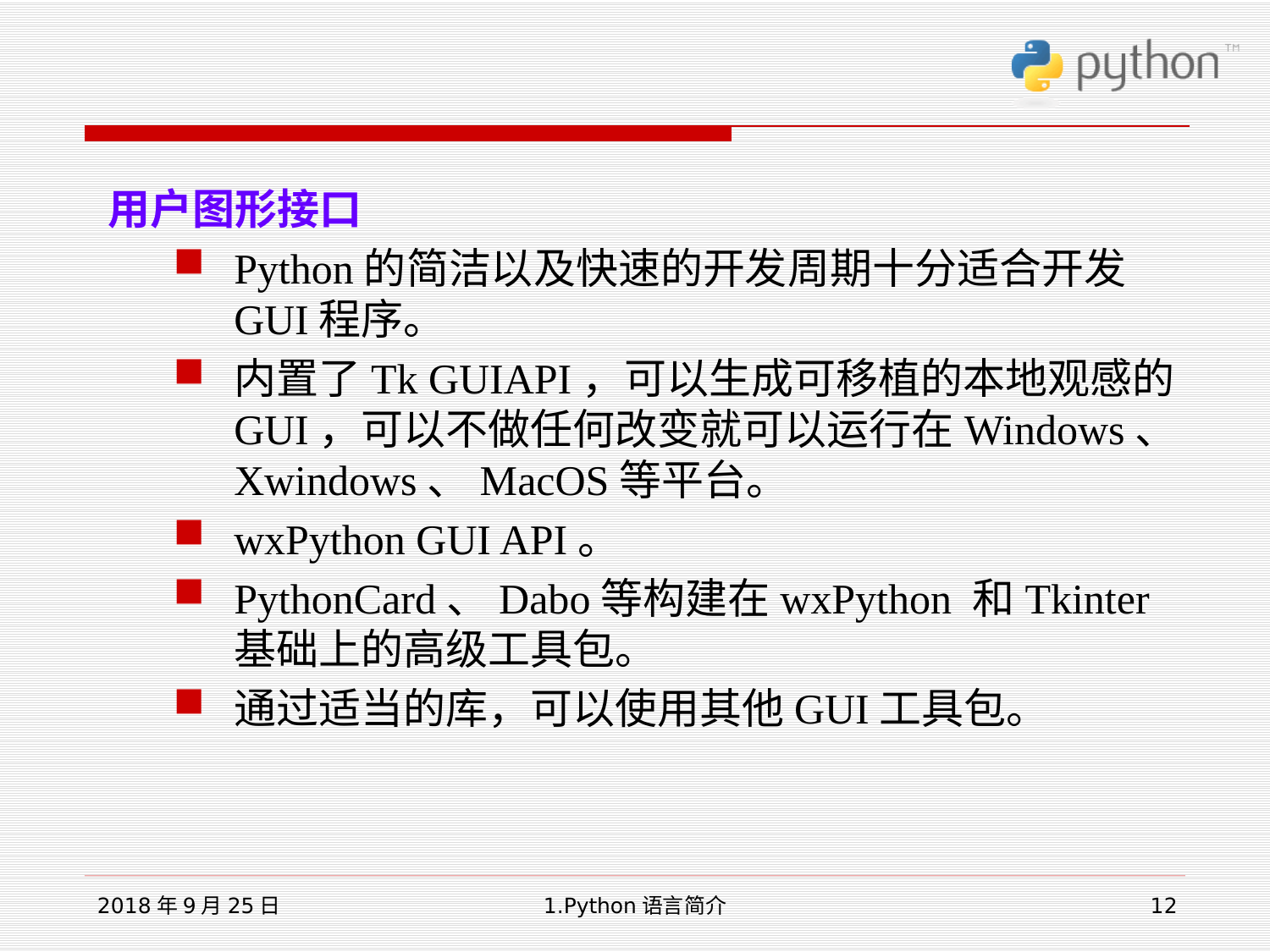

用户图形接口
Python的简洁以及快速的开发周期十分适合开发GUI程序。
内置了Tk GUIAPI，可以生成可移植的本地观感的GUI，可以不做任何改变就可以运行在Windows、Xwindows、MacOS等平台。
wxPython GUI API。
PythonCard、Dabo等构建在wxPython 和Tkinter基础上的高级工具包。
通过适当的库，可以使用其他GUI工具包。

2018年9月25日
1.Python语言简介
12